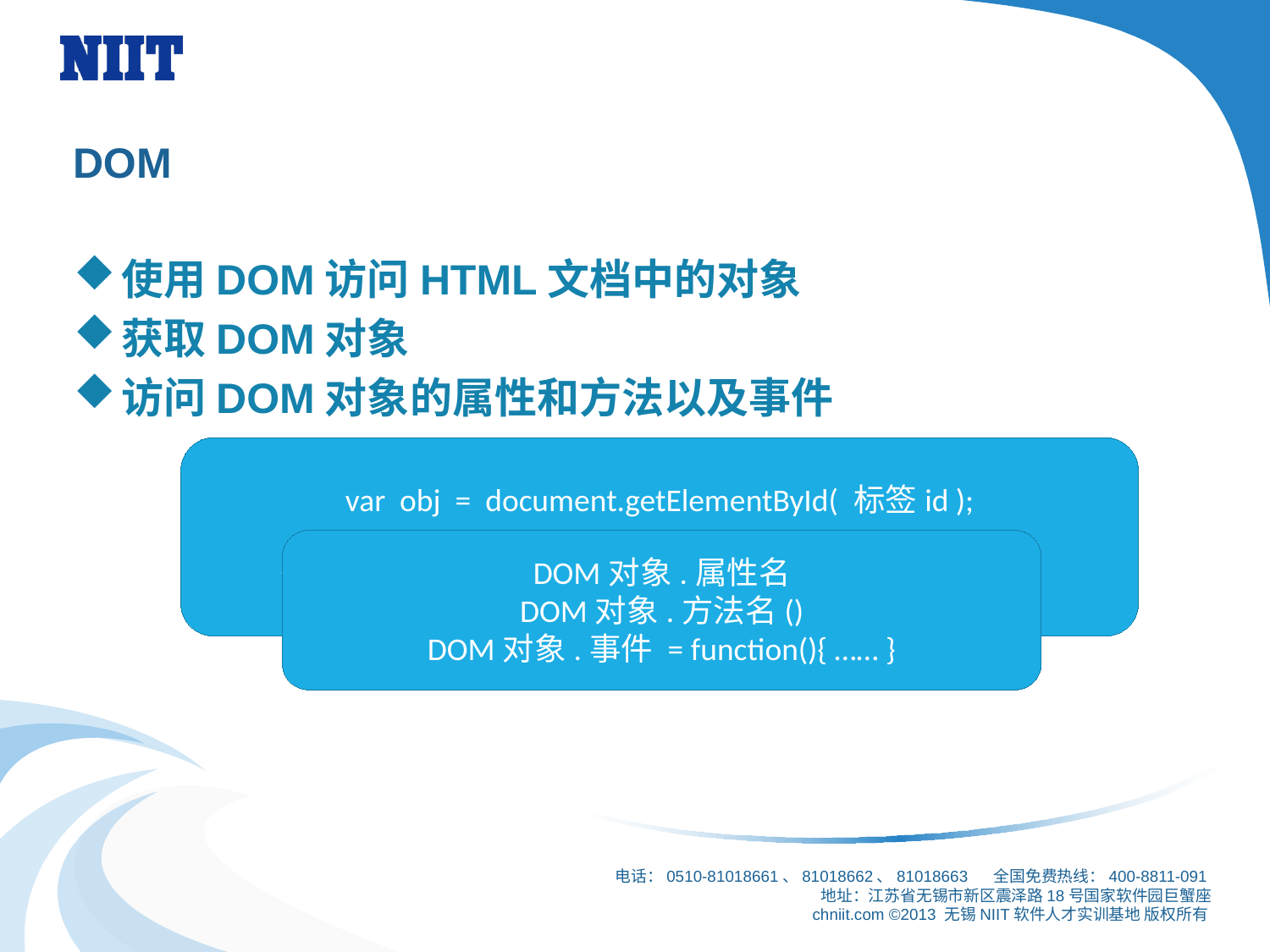

# DOM
使用DOM访问HTML文档中的对象
获取DOM对象
访问DOM对象的属性和方法以及事件
var  obj  =  document.getElementById( 标签id );

var  obj  =  document.getElementsByName( 标签name );
DOM对象.属性名
DOM对象.方法名()
DOM对象.事件 = function(){ …… }